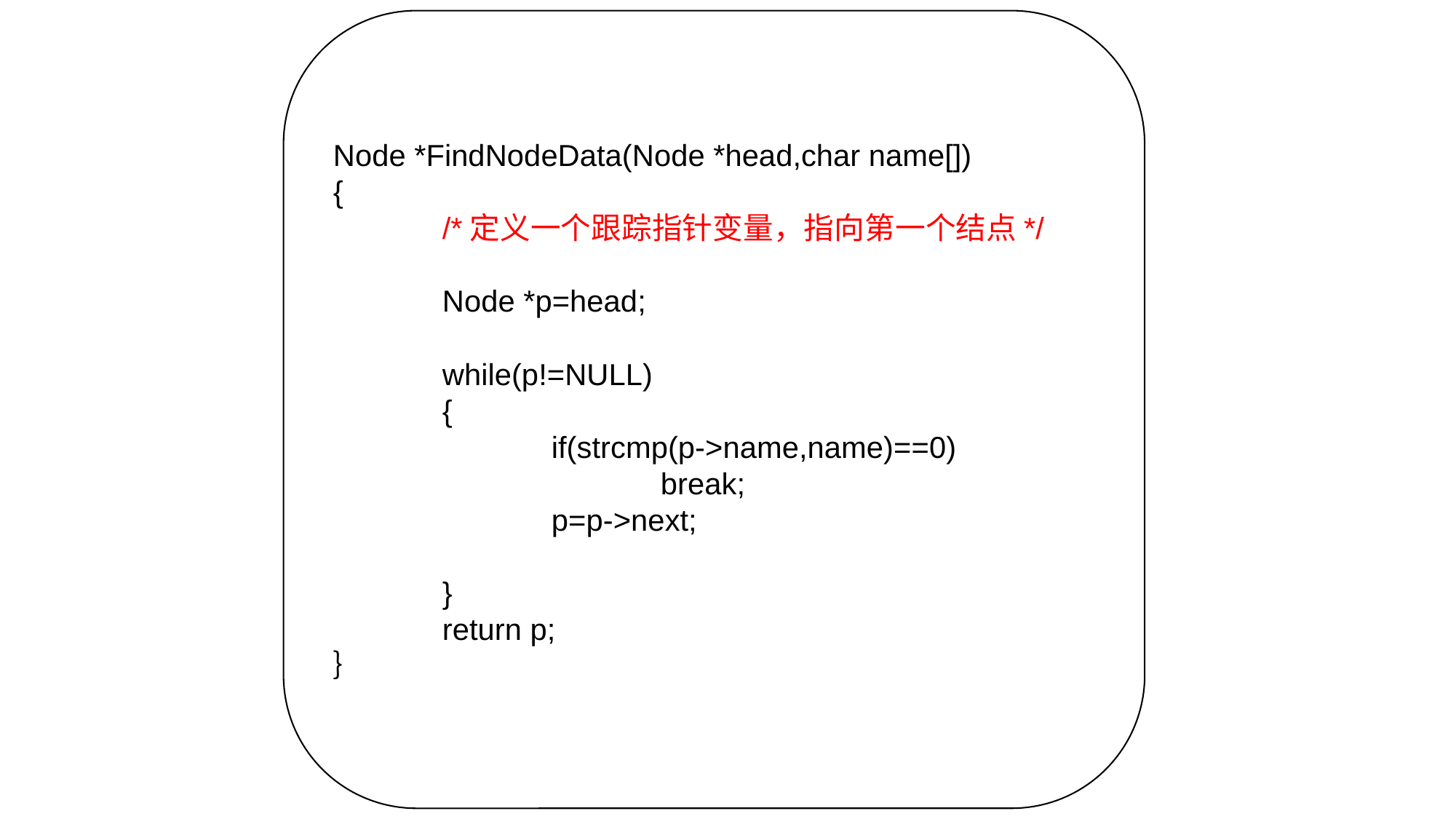

Node *FindNodeData(Node *head,char name[])
{
	/*定义一个跟踪指针变量，指向第一个结点*/
	Node *p=head;

	while(p!=NULL)
	{
		if(strcmp(p->name,name)==0)
			break;
		p=p->next;

	}
	return p;
｝